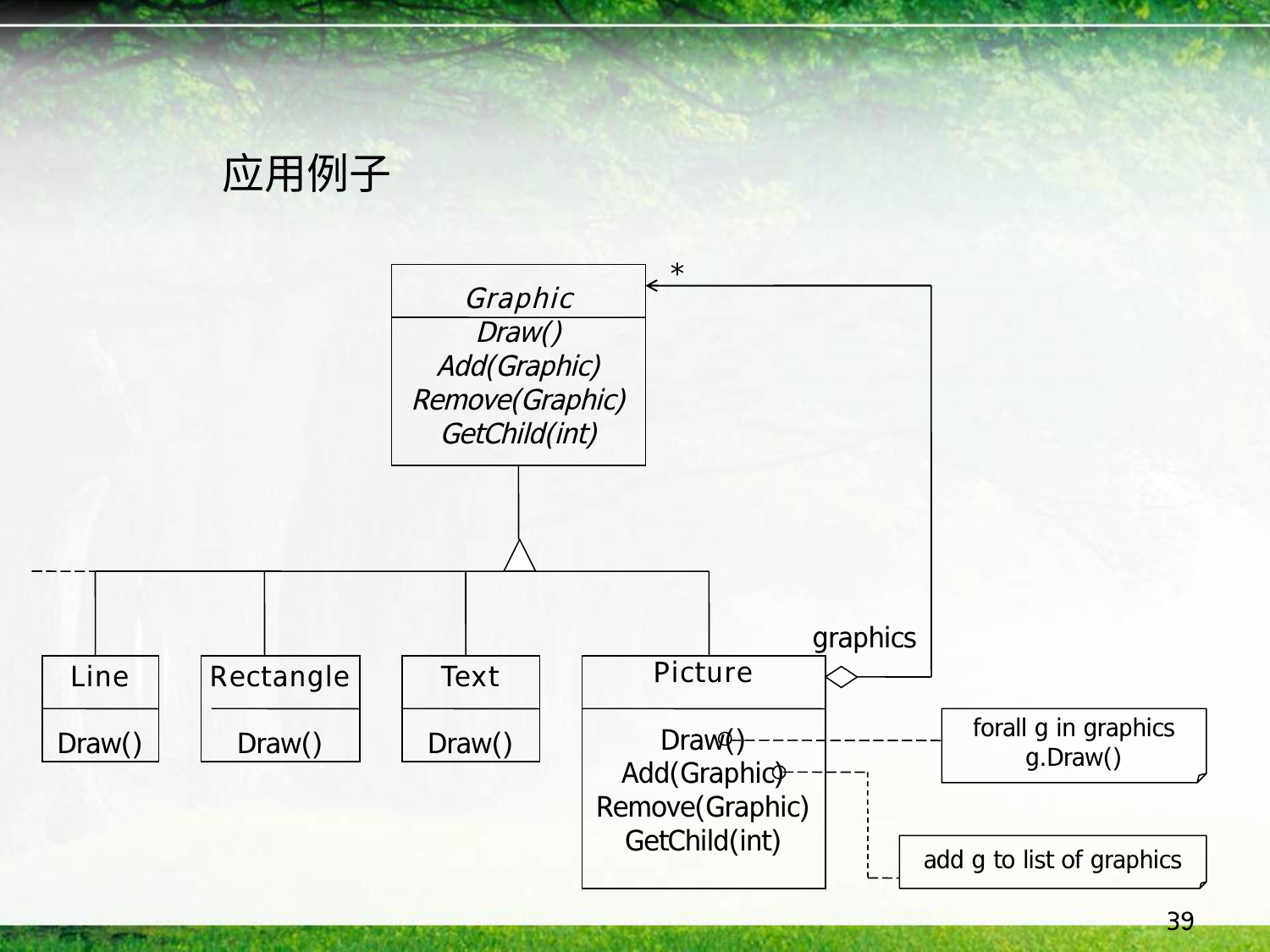

应用例子
*
Graphic
Draw()
Add(Graphic)
Remove(Graphic)
GetChild(int)

  graphics
Line

Draw()
Rectangle

Draw()
Text

Draw()
Picture

Draw()
Add(Graphic)
Remove(Graphic)
GetChild(int)

forall g in graphics
g.Draw()

add g to list of graphics

39